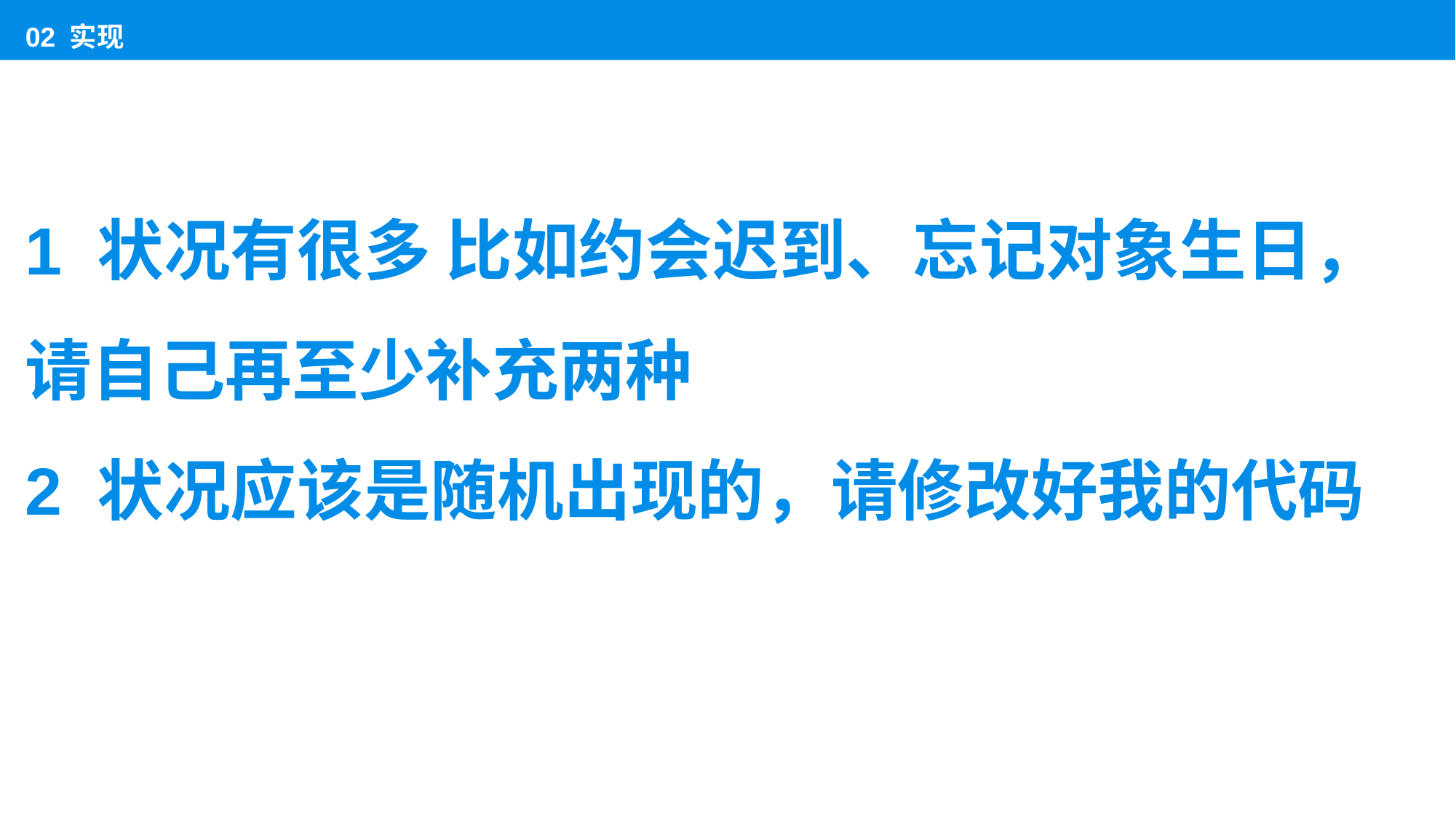

02 实现
1 状况有很多 比如约会迟到、忘记对象生日，请自己再至少补充两种
2 状况应该是随机出现的，请修改好我的代码